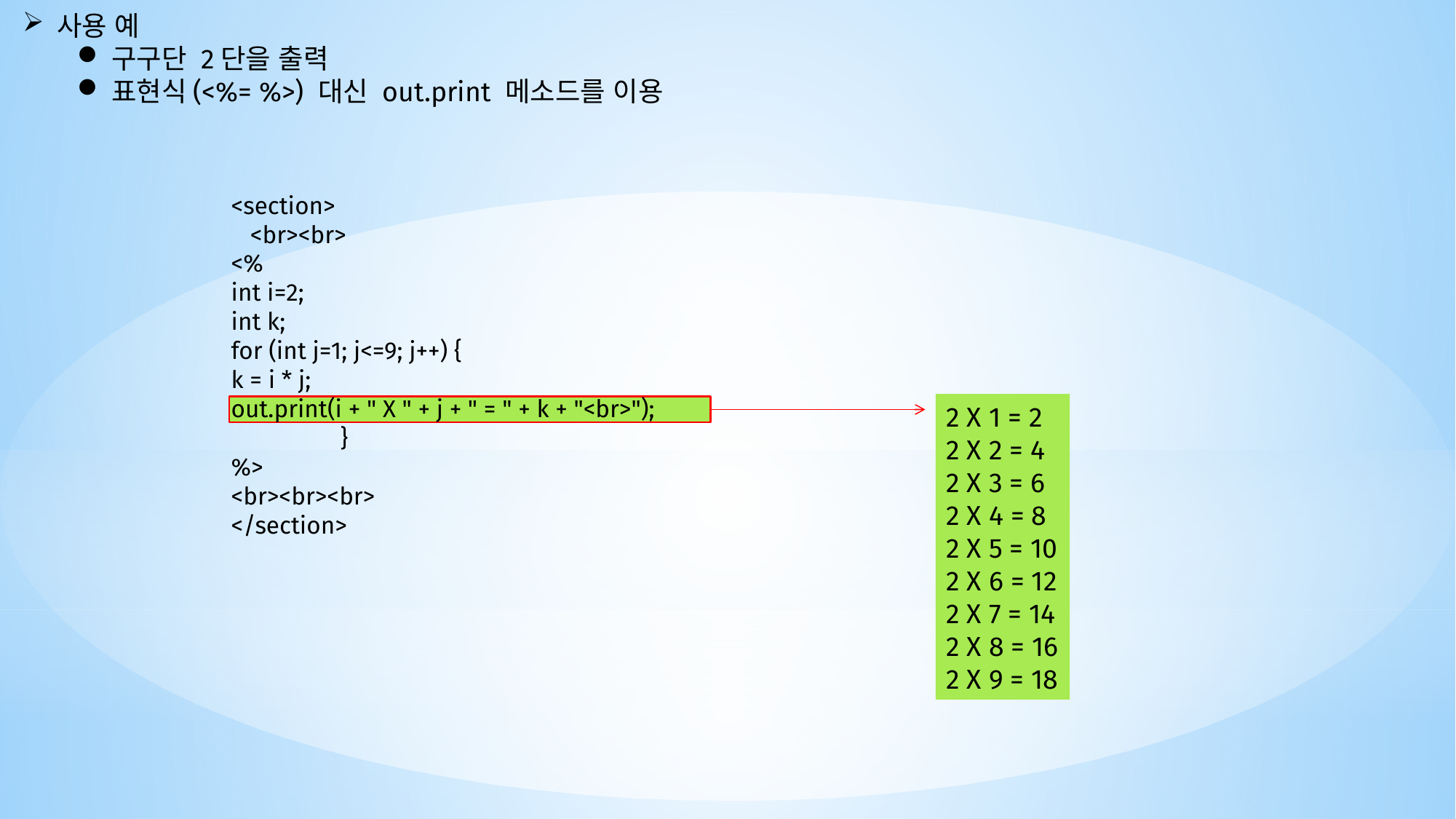

사용 예
구구단 2단을 출력
표현식(<%= %>) 대신 out.print 메소드를 이용
<section>
   <br><br>
<%
int i=2;
int k;
for (int j=1; j<=9; j++) {
k = i * j;
out.print(i + " X " + j + " = " + k + "<br>");
	}
%>
<br><br><br>
</section>
2 X 1 = 2
2 X 2 = 4
2 X 3 = 6
2 X 4 = 8
2 X 5 = 10
2 X 6 = 12
2 X 7 = 14
2 X 8 = 16
2 X 9 = 18